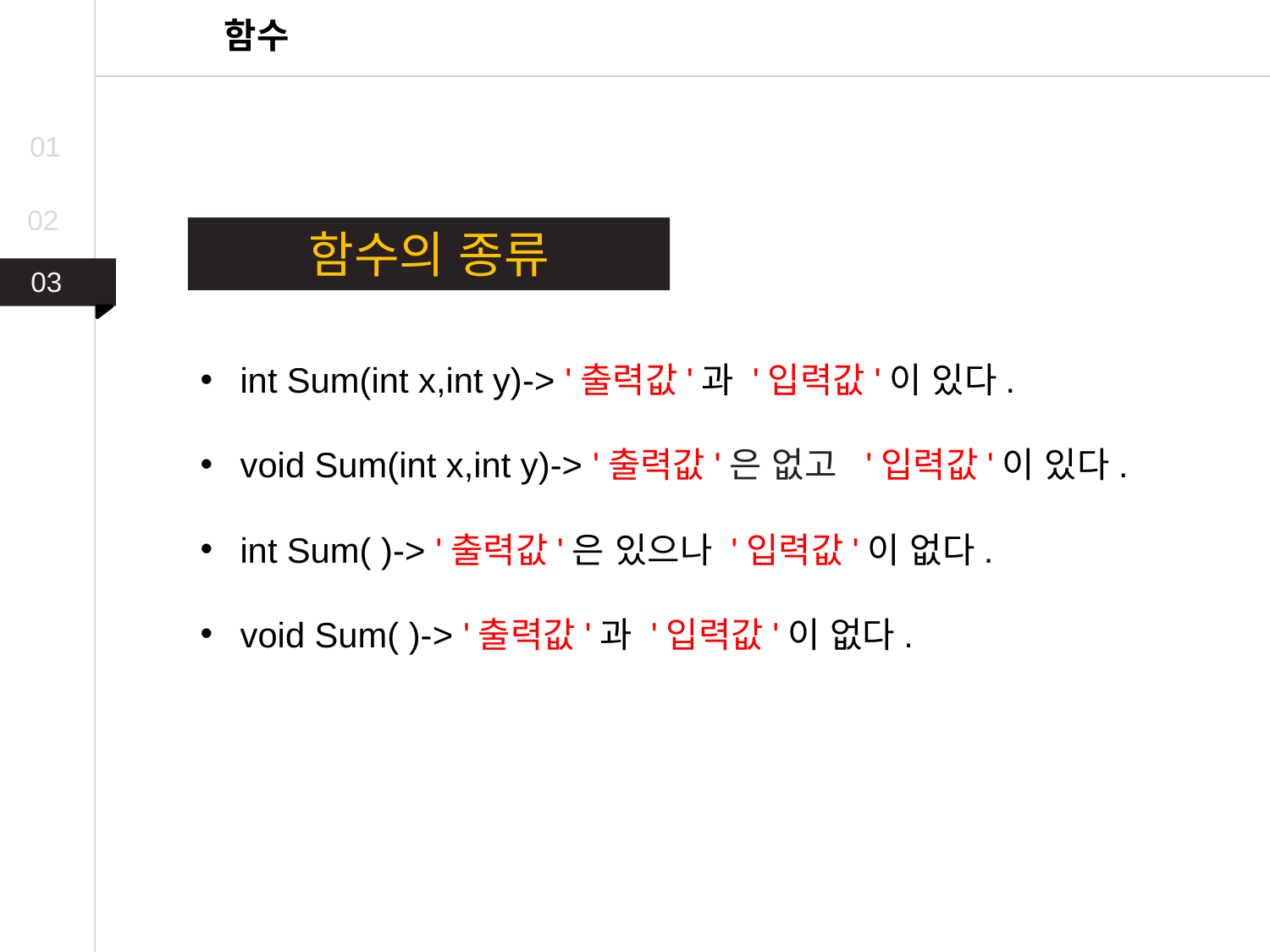

함수
01
02
함수의 종류

03

03
02

int Sum(int x,int y)-> '출력값'과 '입력값'이 있다.

void Sum(int x,int y)-> '출력값'은 없고  '입력값'이 있다.

int Sum( )-> '출력값'은 있으나 '입력값'이 없다.

void Sum( )-> '출력값'과 '입력값'이 없다.